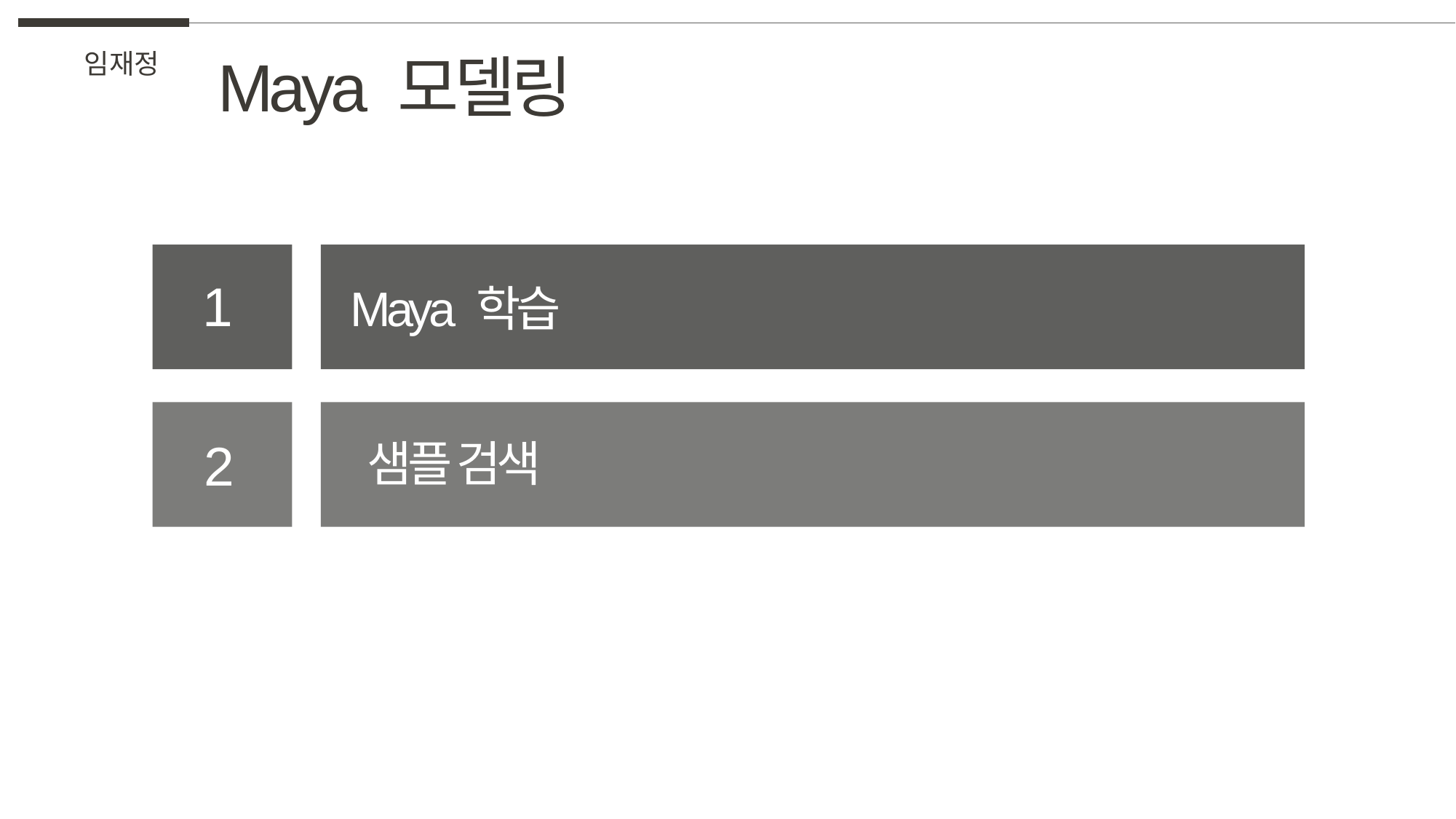

Maya 모델링
임재정

1
Maya 학습

2
샘플 검색